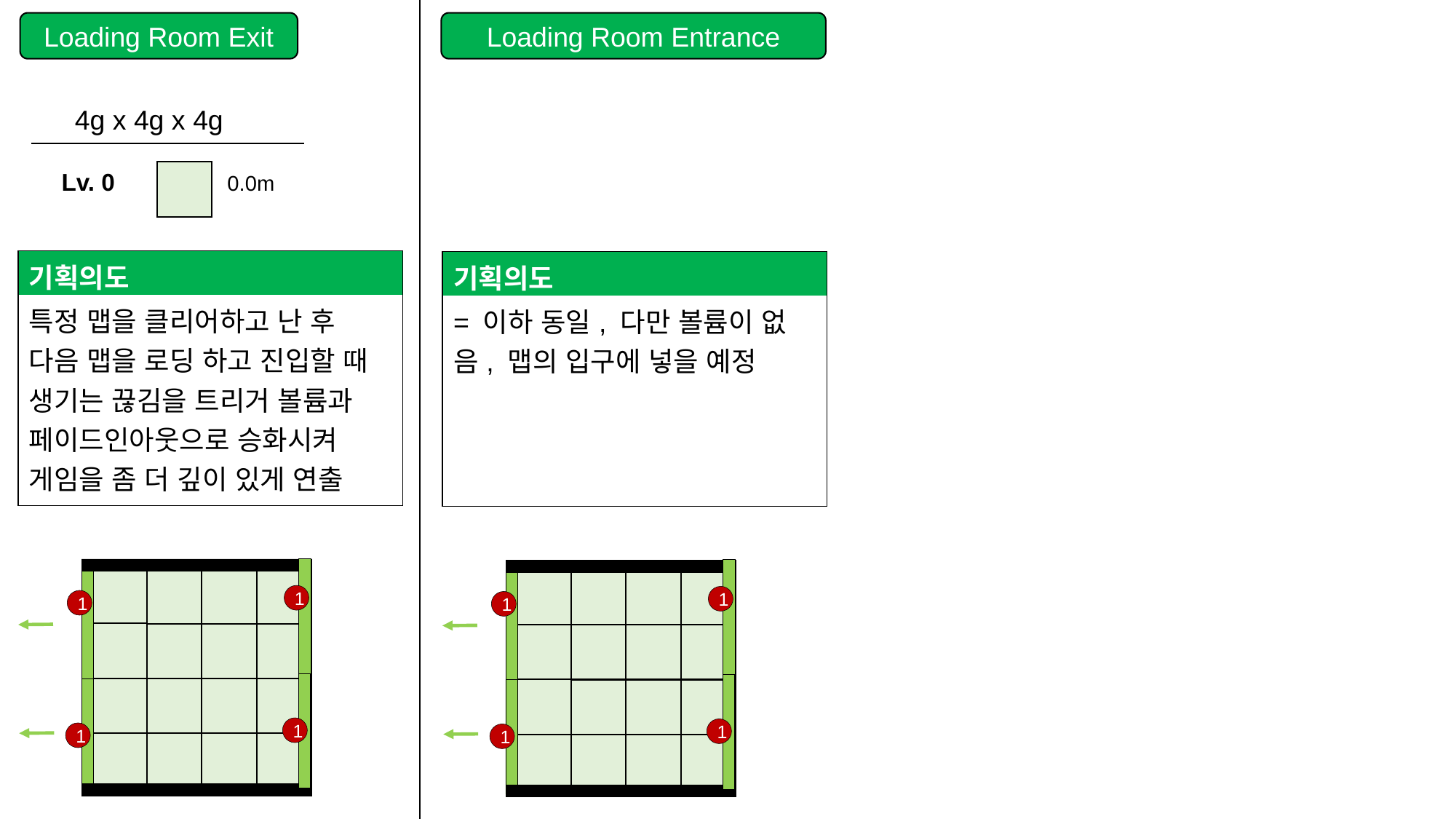

Loading Room Exit
Loading Room Entrance
4g x 4g x 4g
Lv. 0
0.0m

| 기획의도 |
| --- |
| 특정 맵을 클리어하고 난 후 다음 맵을 로딩 하고 진입할 때 생기는 끊김을 트리거 볼륨과 페이드인아웃으로 승화시켜 게임을 좀 더 깊이 있게 연출 |
| 기획의도 |
| --- |
| = 이하 동일, 다만 볼륨이 없음, 맵의 입구에 넣을 예정 |

1

1

1

1

1

1

1

1